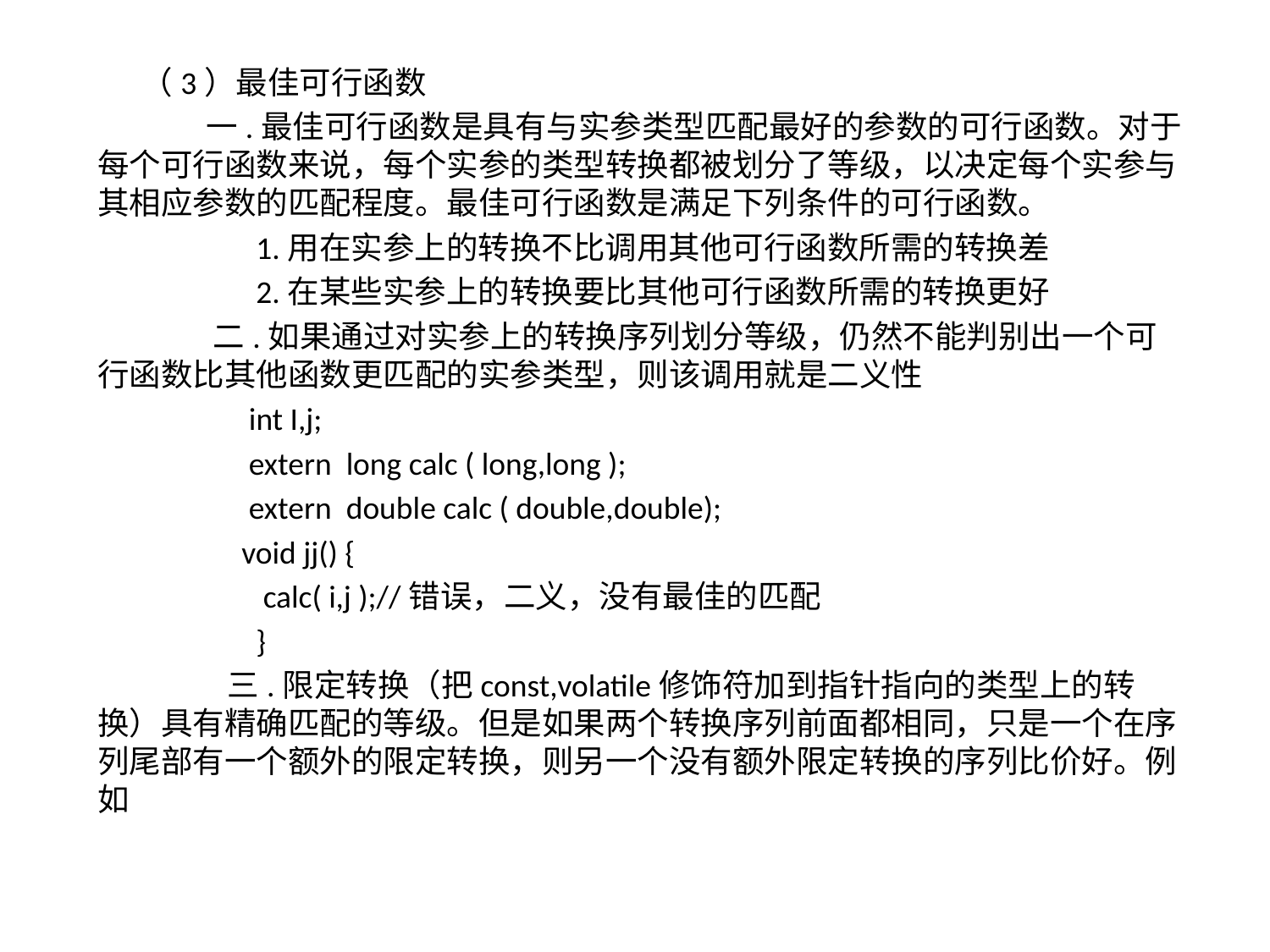

（3）最佳可行函数
              一.最佳可行函数是具有与实参类型匹配最好的参数的可行函数。对于每个可行函数来说，每个实参的类型转换都被划分了等级，以决定每个实参与其相应参数的匹配程度。最佳可行函数是满足下列条件的可行函数。
                      1.用在实参上的转换不比调用其他可行函数所需的转换差
                      2.在某些实参上的转换要比其他可行函数所需的转换更好
               二.如果通过对实参上的转换序列划分等级，仍然不能判别出一个可行函数比其他函数更匹配的实参类型，则该调用就是二义性
                     int I,j;
                     extern  long calc ( long,long );
                     extern  double calc ( double,double);
                    void jj() {
                       calc( i,j );//错误，二义，没有最佳的匹配
                      }
                 三.限定转换（把const,volatile修饰符加到指针指向的类型上的转换）具有精确匹配的等级。但是如果两个转换序列前面都相同，只是一个在序列尾部有一个额外的限定转换，则另一个没有额外限定转换的序列比价好。例如